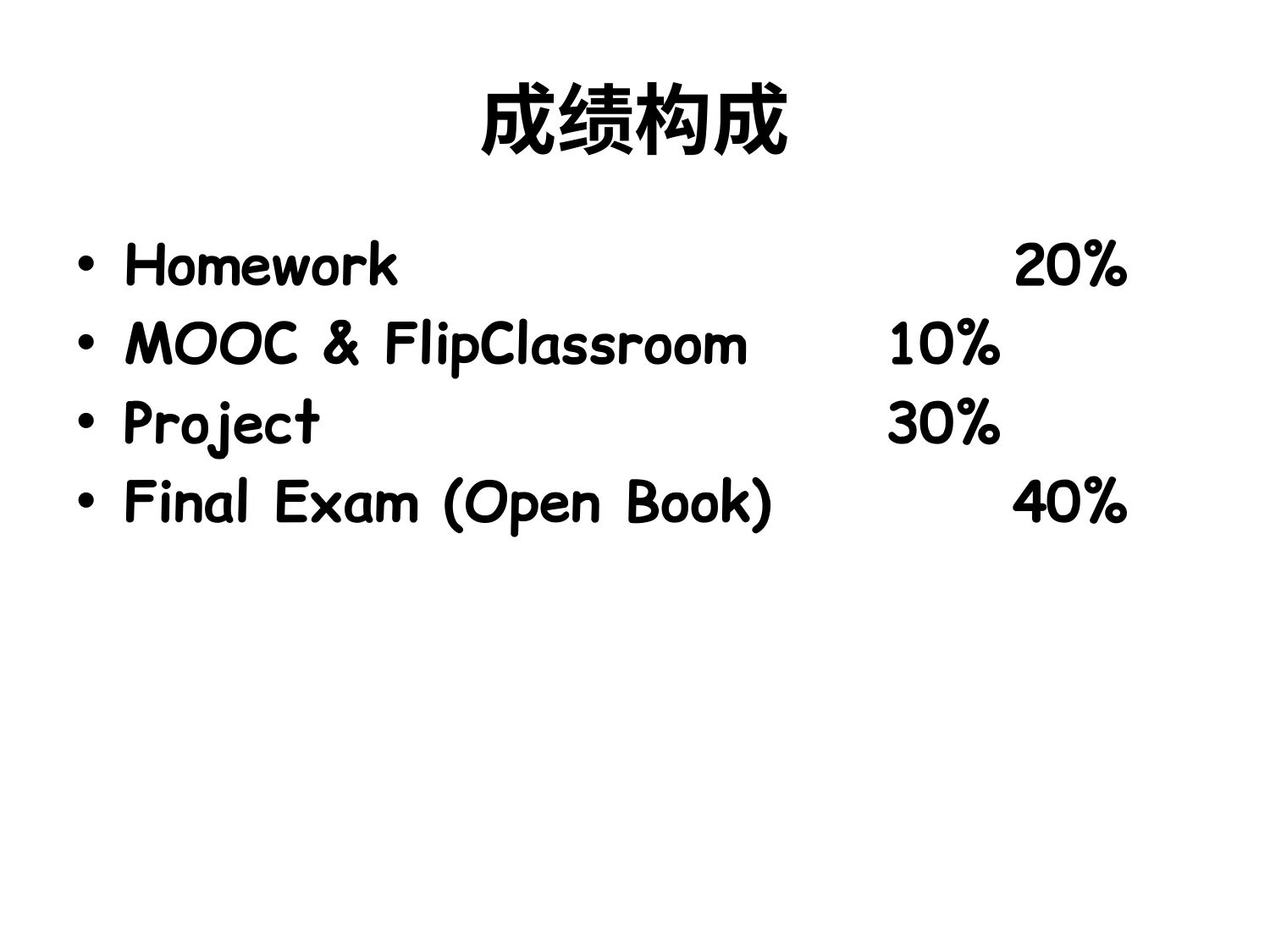

# 成绩构成
Homework 					20%
MOOC & FlipClassroom		10%
Project 					30%
Final Exam (Open Book)	 	40%